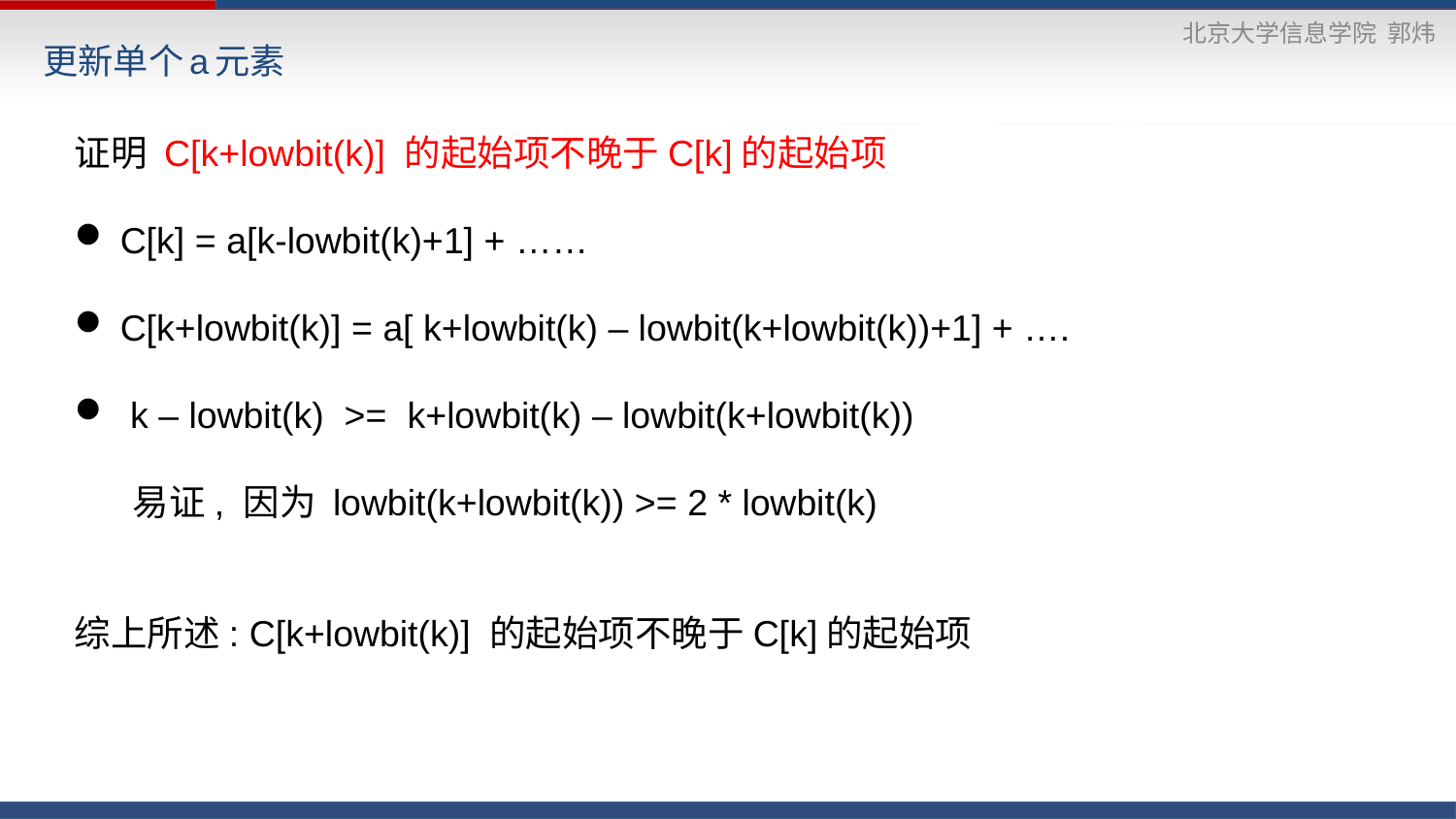

# 更新单个a元素
证明 C[k+lowbit(k)] 的起始项不晚于C[k]的起始项

C[k] = a[k-lowbit(k)+1] + ……

C[k+lowbit(k)] = a[ k+lowbit(k) – lowbit(k+lowbit(k))+1] + ….

 k – lowbit(k)  >=  k+lowbit(k) – lowbit(k+lowbit(k))

      易证, 因为 lowbit(k+lowbit(k)) >= 2 * lowbit(k)

综上所述: C[k+lowbit(k)] 的起始项不晚于C[k]的起始项